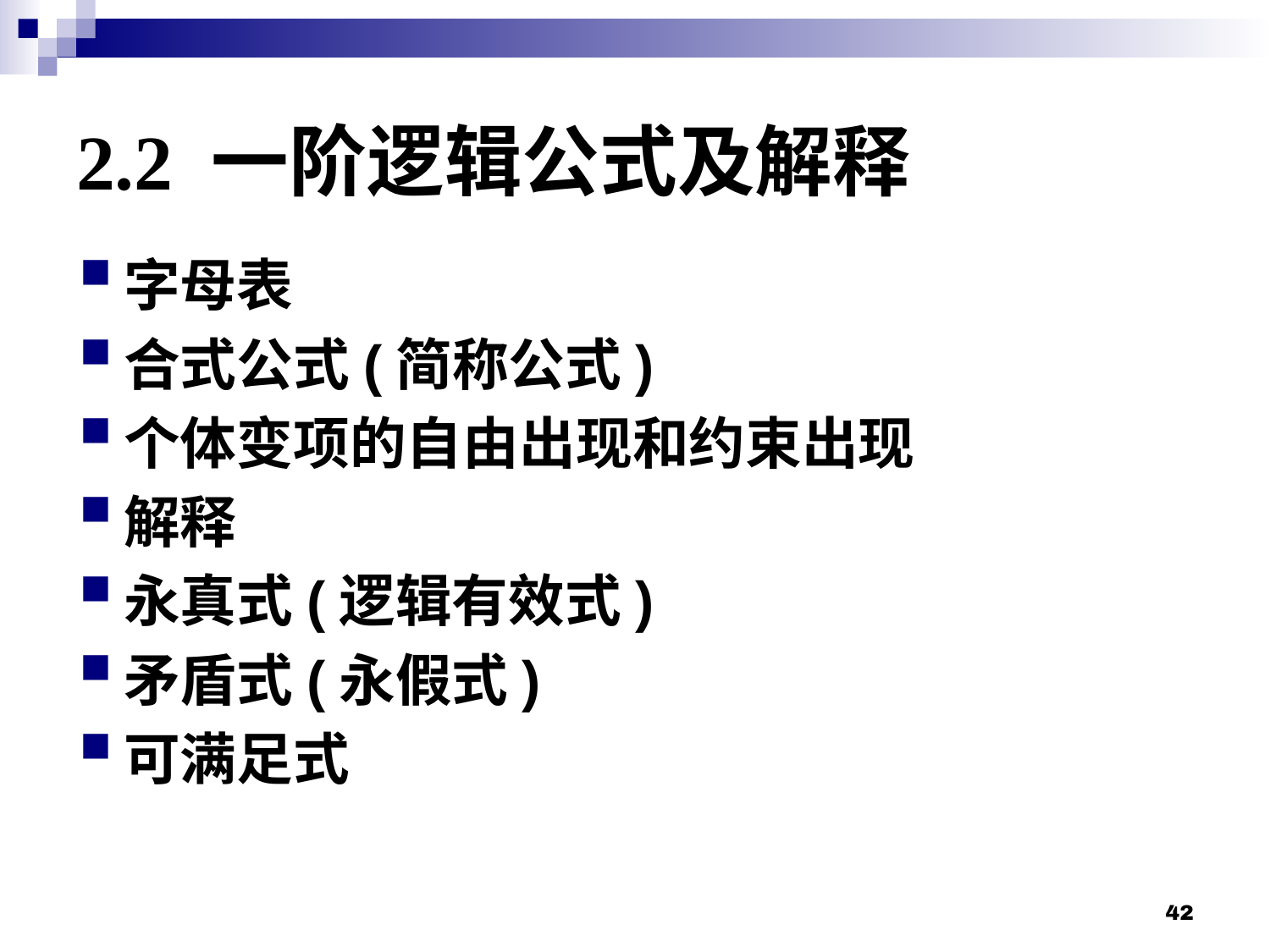

2.2 一阶逻辑公式及解释
字母表
合式公式(简称公式)
个体变项的自由出现和约束出现
解释
永真式(逻辑有效式)
矛盾式(永假式)
可满足式
42